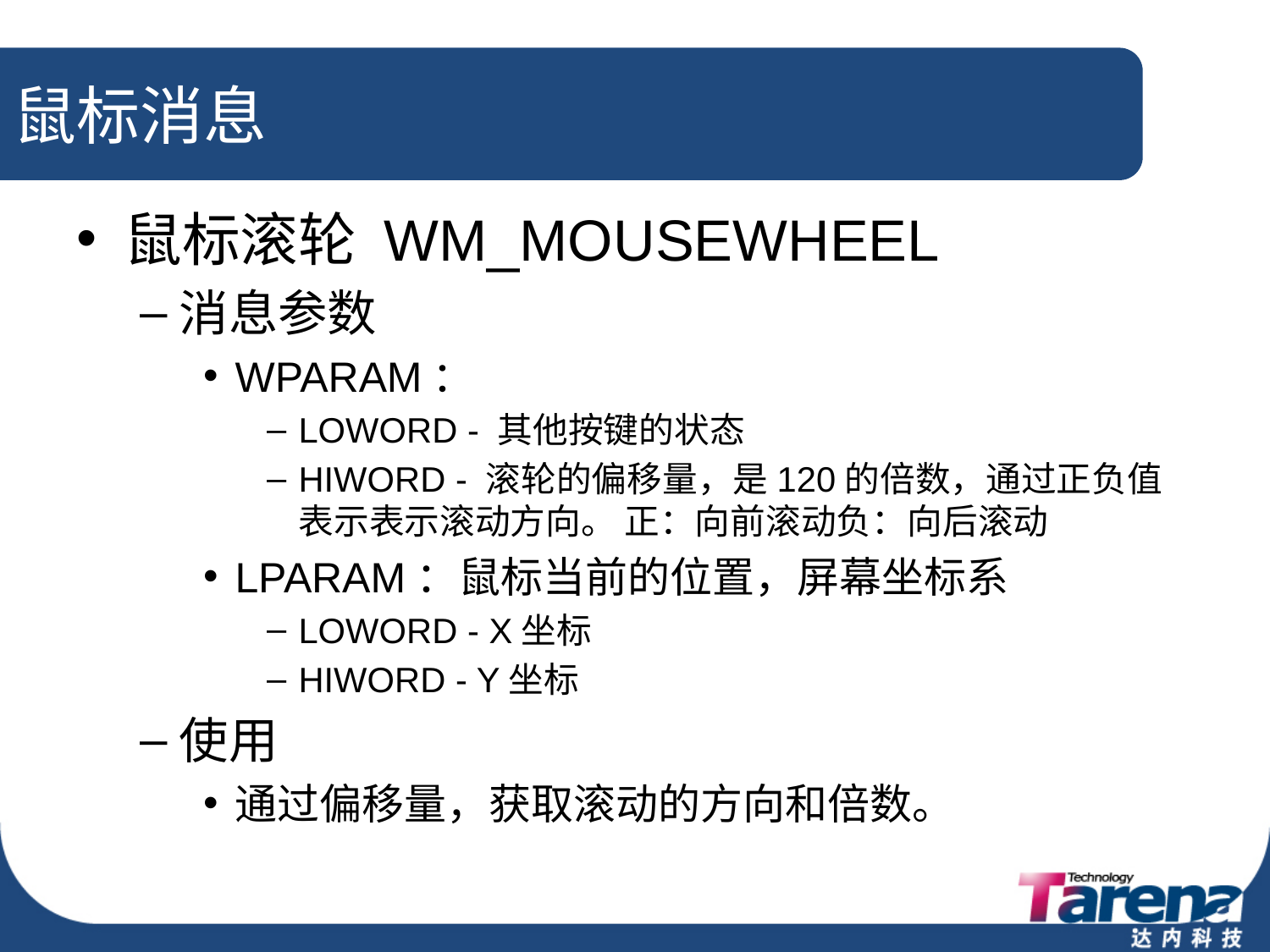

# 鼠标消息
鼠标滚轮 WM_MOUSEWHEEL
消息参数
WPARAM：
LOWORD - 其他按键的状态
HIWORD - 滚轮的偏移量，是120的倍数，通过正负值表示表示滚动方向。 正：向前滚动负：向后滚动
LPARAM：鼠标当前的位置，屏幕坐标系
LOWORD - X坐标
HIWORD - Y坐标
使用
通过偏移量，获取滚动的方向和倍数。